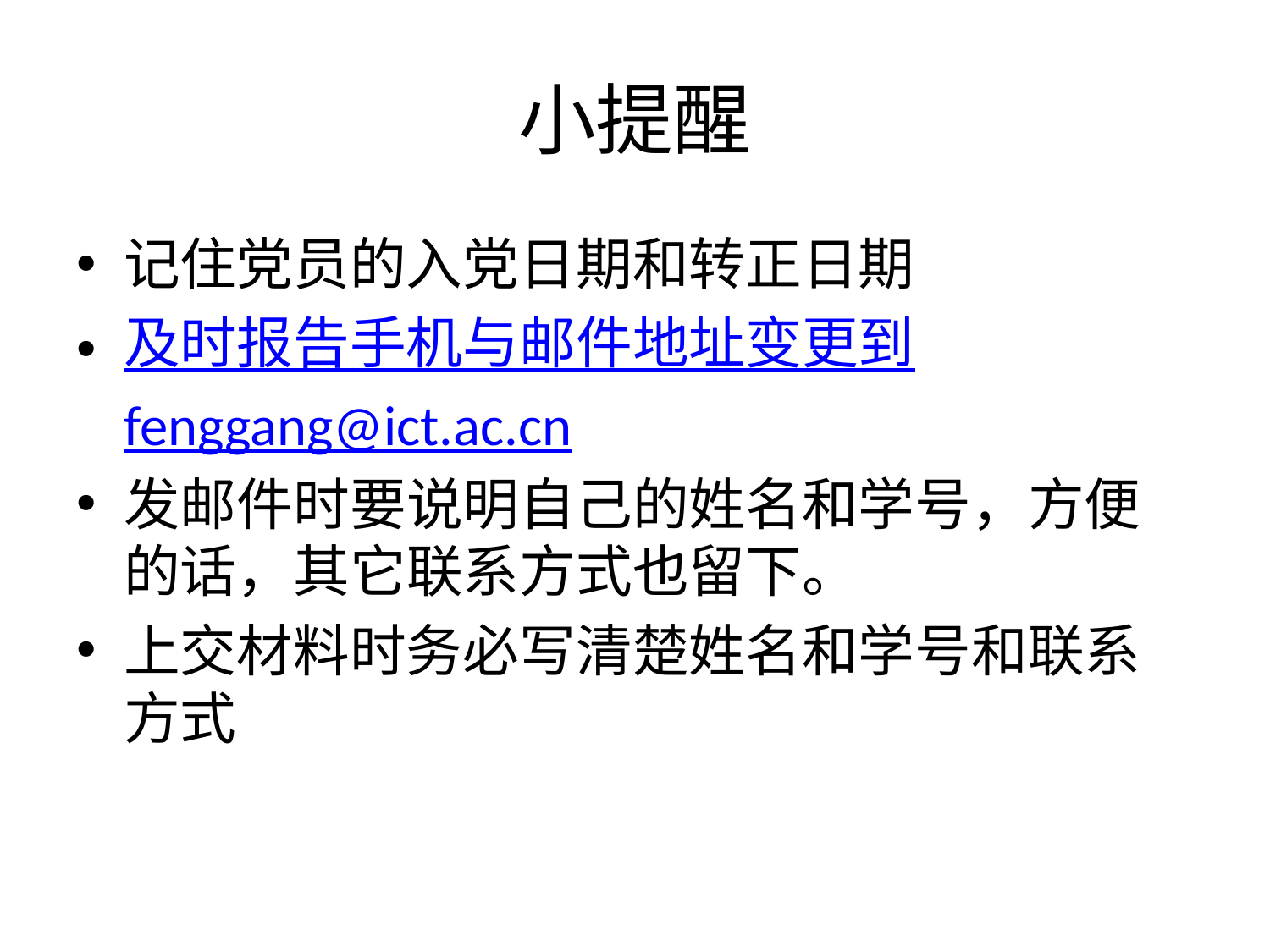

# 小提醒
记住党员的入党日期和转正日期
及时报告手机与邮件地址变更到fenggang@ict.ac.cn
发邮件时要说明自己的姓名和学号，方便的话，其它联系方式也留下。
上交材料时务必写清楚姓名和学号和联系方式